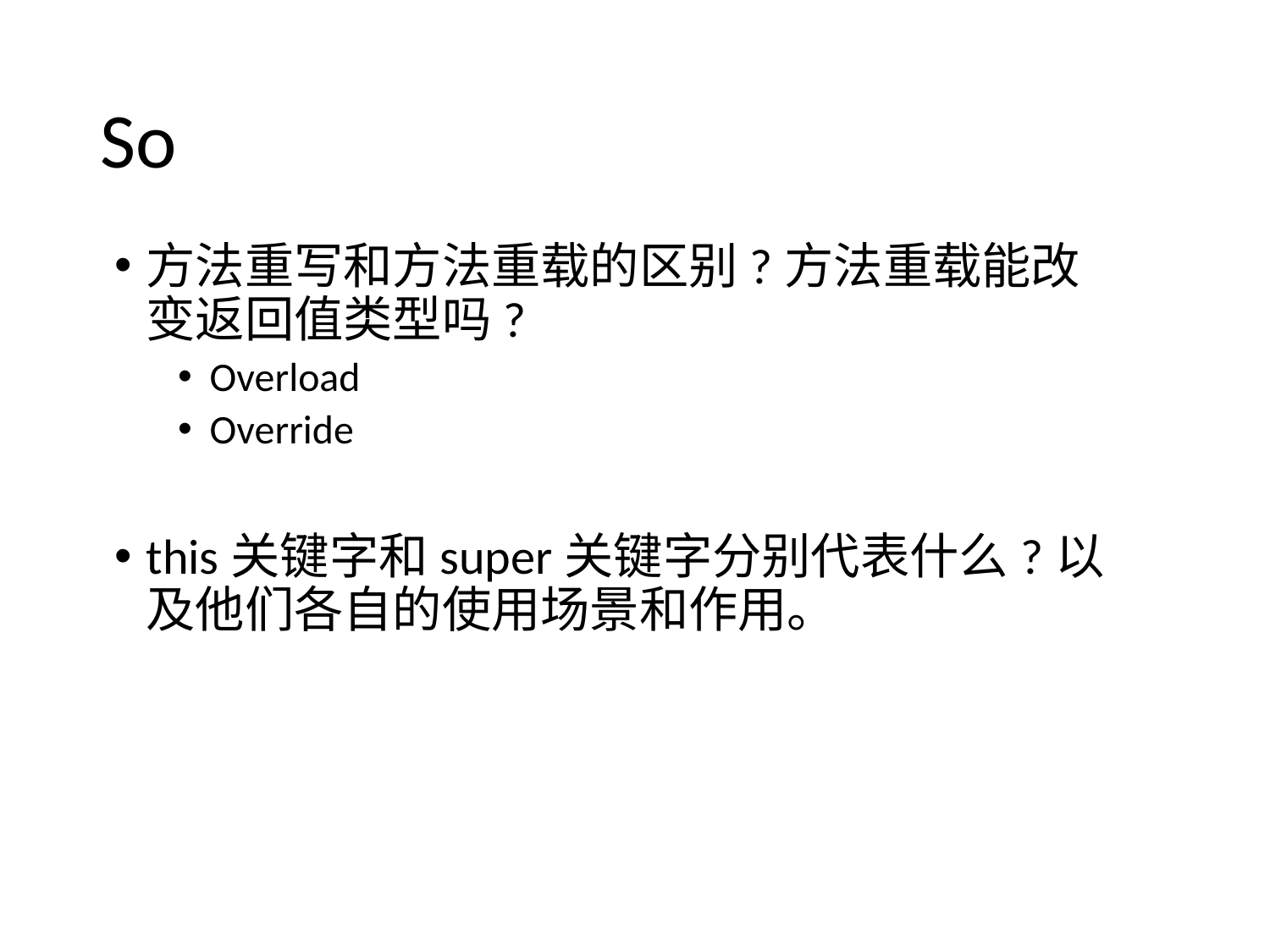

# So
方法重写和方法重载的区别?方法重载能改变返回值类型吗?
Overload
Override

this关键字和super关键字分别代表什么?以及他们各自的使用场景和作用。